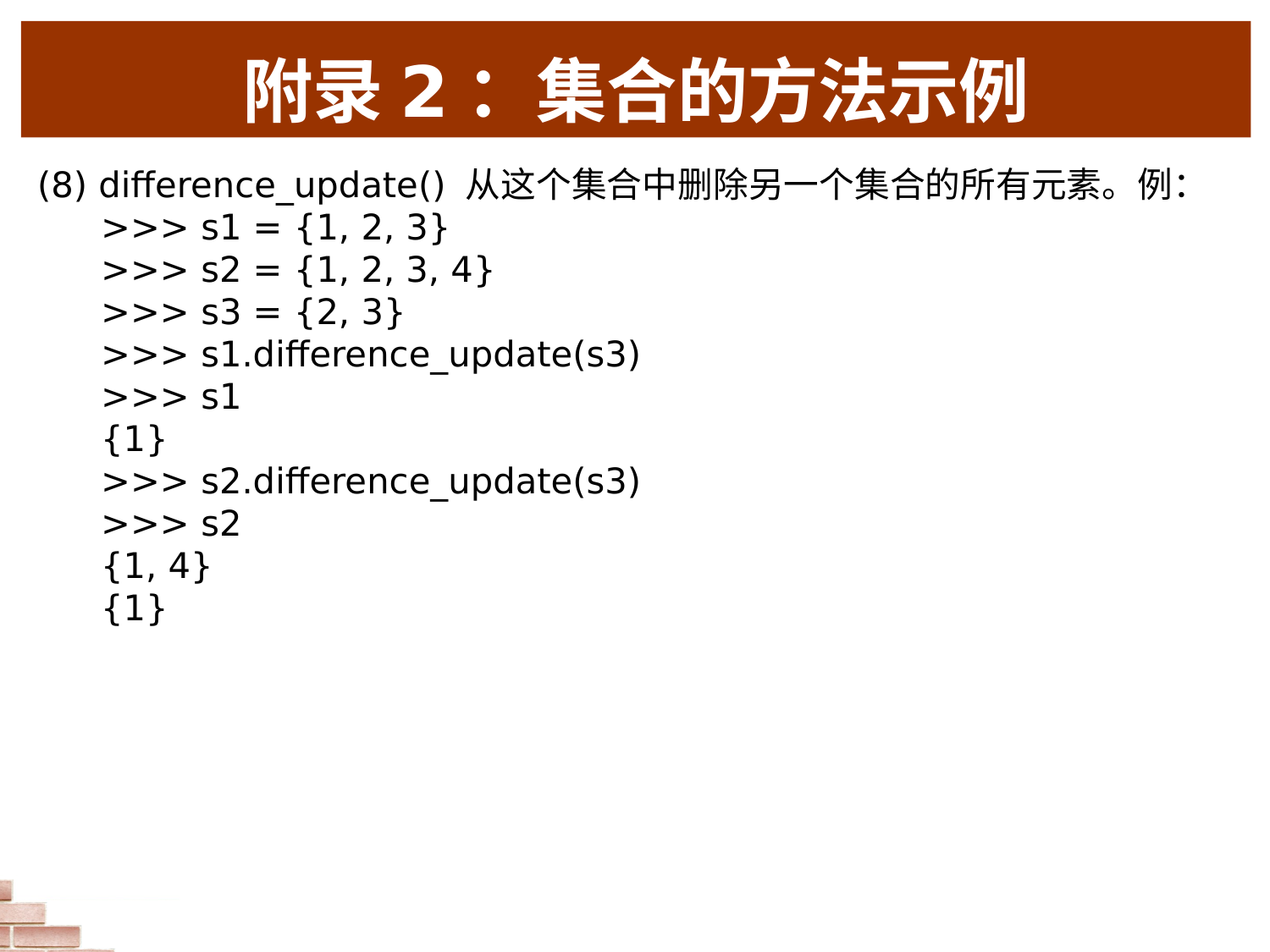

# 附录2：集合的方法示例
(8) difference_update() 从这个集合中删除另一个集合的所有元素。例：
>>> s1 = {1, 2, 3}
>>> s2 = {1, 2, 3, 4}
>>> s3 = {2, 3}
>>> s1.difference_update(s3)
>>> s1
{1}
>>> s2.difference_update(s3)
>>> s2
{1, 4}
{1}